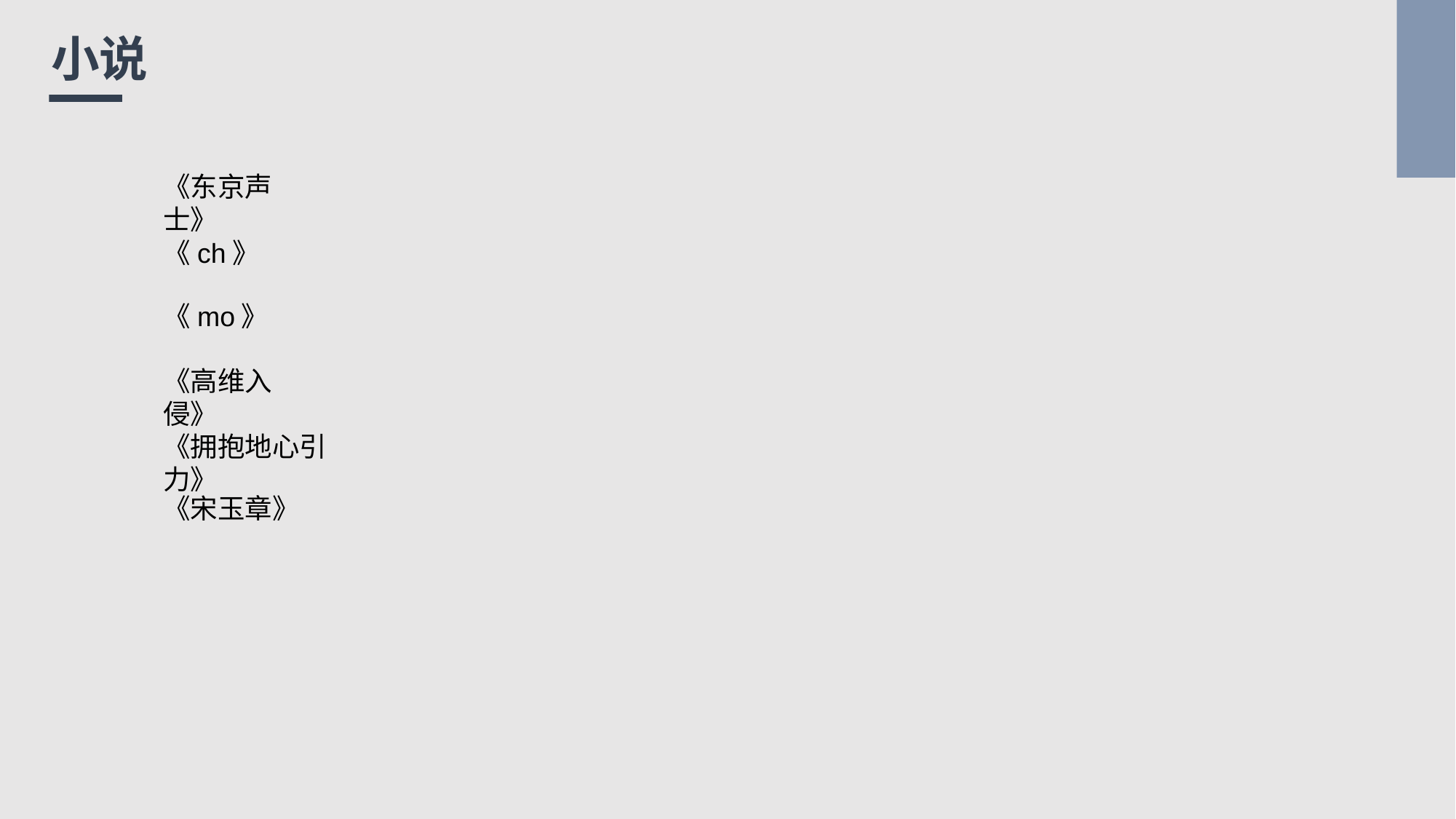

# 小说
《东京声士》
《ch》
《mo》
《高维入侵》
《拥抱地心引力》
《宋玉章》